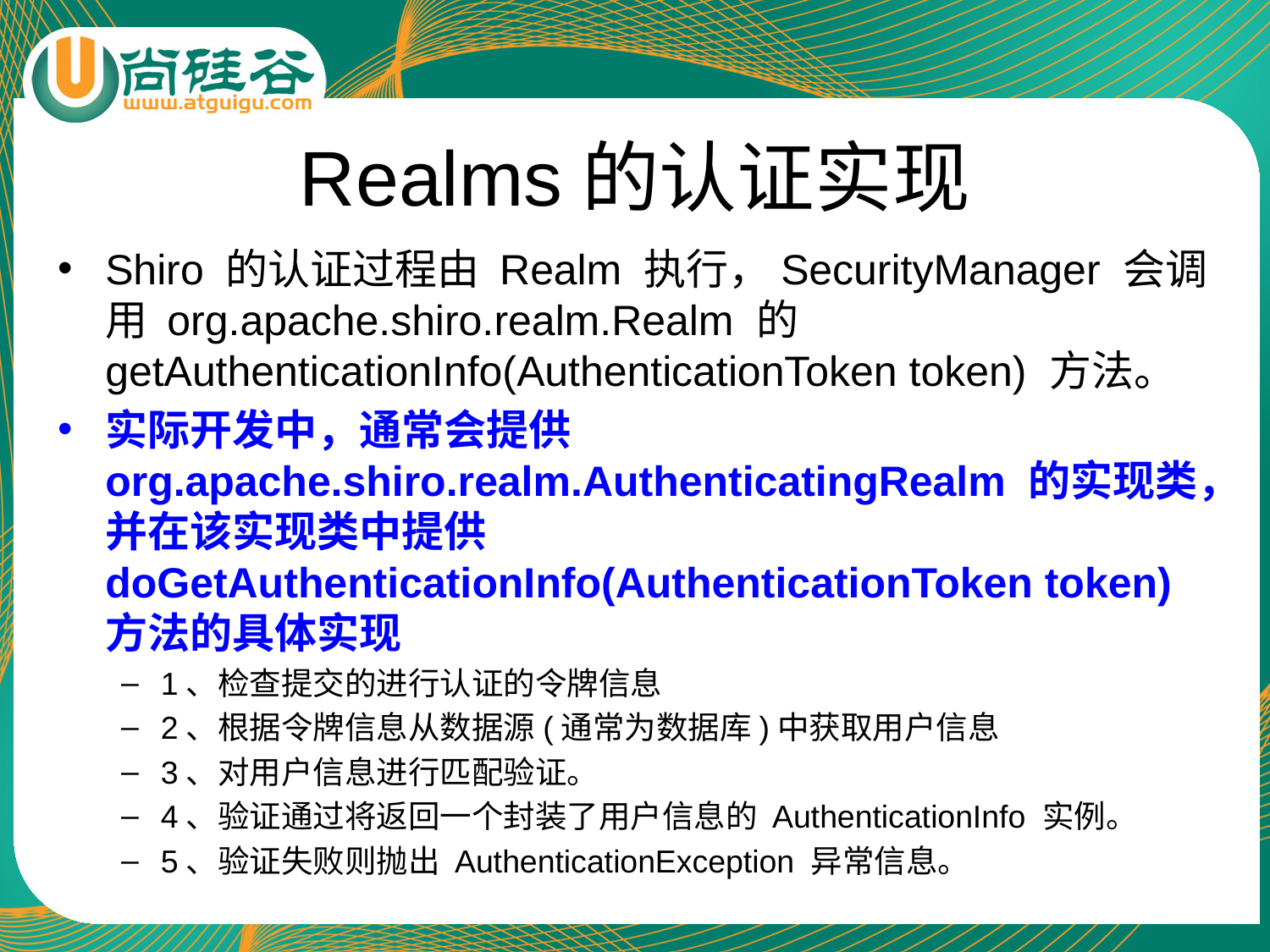

# Realms的认证实现
Shiro 的认证过程由 Realm 执行，SecurityManager 会调用 org.apache.shiro.realm.Realm 的 getAuthenticationInfo(AuthenticationToken token) 方法。
实际开发中，通常会提供 org.apache.shiro.realm.AuthenticatingRealm 的实现类，并在该实现类中提供 doGetAuthenticationInfo(AuthenticationToken token)方法的具体实现
1、检查提交的进行认证的令牌信息
2、根据令牌信息从数据源(通常为数据库)中获取用户信息
3、对用户信息进行匹配验证。
4、验证通过将返回一个封装了用户信息的 AuthenticationInfo 实例。
5、验证失败则抛出 AuthenticationException 异常信息。